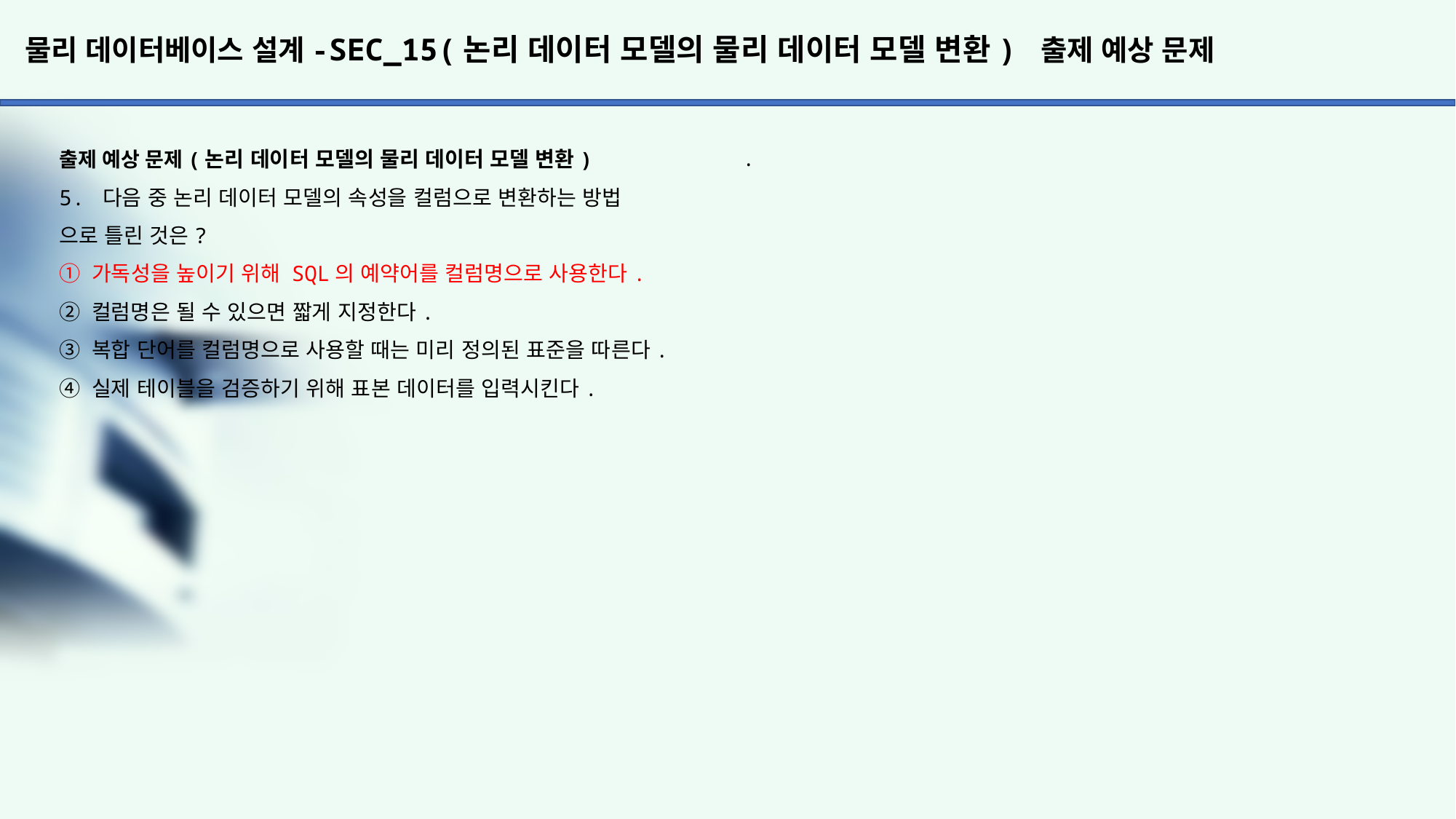

# 물리 데이터베이스 설계-SEC_15(논리 데이터 모델의 물리 데이터 모델 변환) 출제 예상 문제
.
출제 예상 문제(논리 데이터 모델의 물리 데이터 모델 변환)
5. 다음 중 논리 데이터 모델의 속성을 컬럼으로 변환하는 방법
으로 틀린 것은?
① 가독성을 높이기 위해 SQL의 예약어를 컬럼명으로 사용한다.
② 컬럼명은 될 수 있으면 짧게 지정한다.
③ 복합 단어를 컬럼명으로 사용할 때는 미리 정의된 표준을 따른다.
④ 실제 테이블을 검증하기 위해 표본 데이터를 입력시킨다.